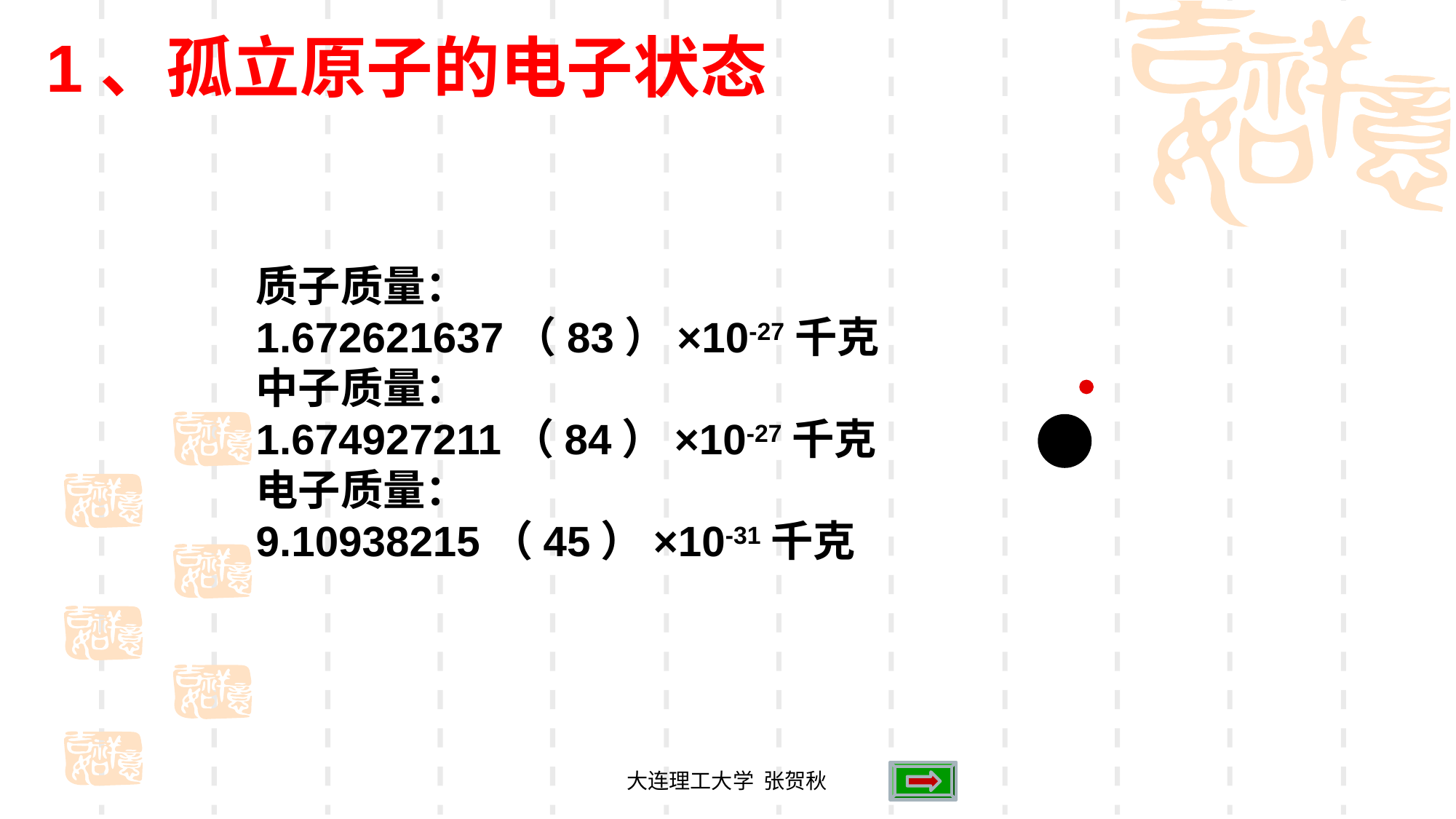

1、孤立原子的电子状态
质子质量：
1.672621637（83）×10-27千克
中子质量：
1.674927211（84）×10-27千克
电子质量：
9.10938215（45）×10-31千克

大连理工大学  张贺秋